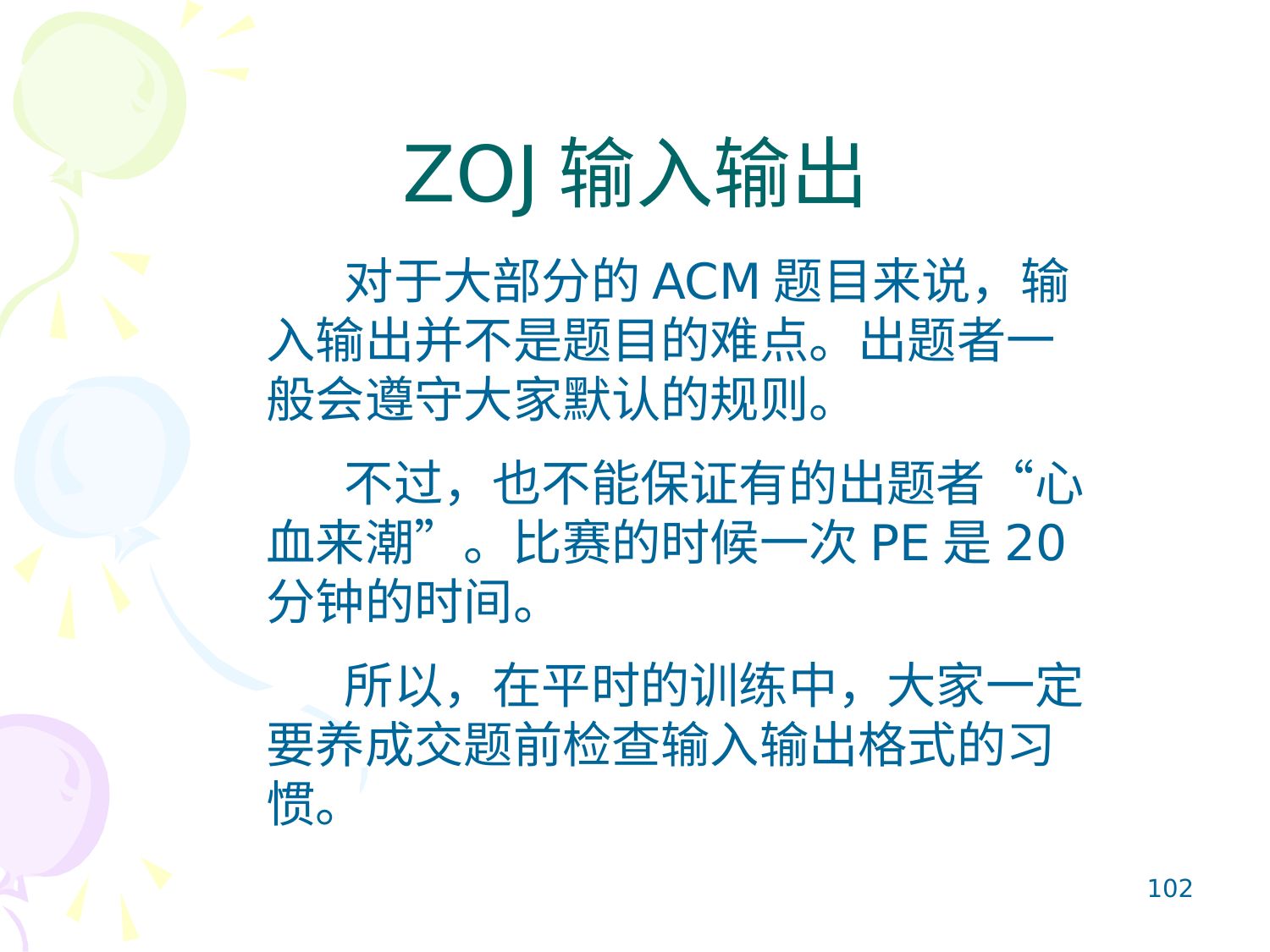

# ZOJ输入输出
      对于大部分的ACM题目来说，输入输出并不是题目的难点。出题者一般会遵守大家默认的规则。
      不过，也不能保证有的出题者“心血来潮”。比赛的时候一次PE是20分钟的时间。
      所以，在平时的训练中，大家一定要养成交题前检查输入输出格式的习惯。
102